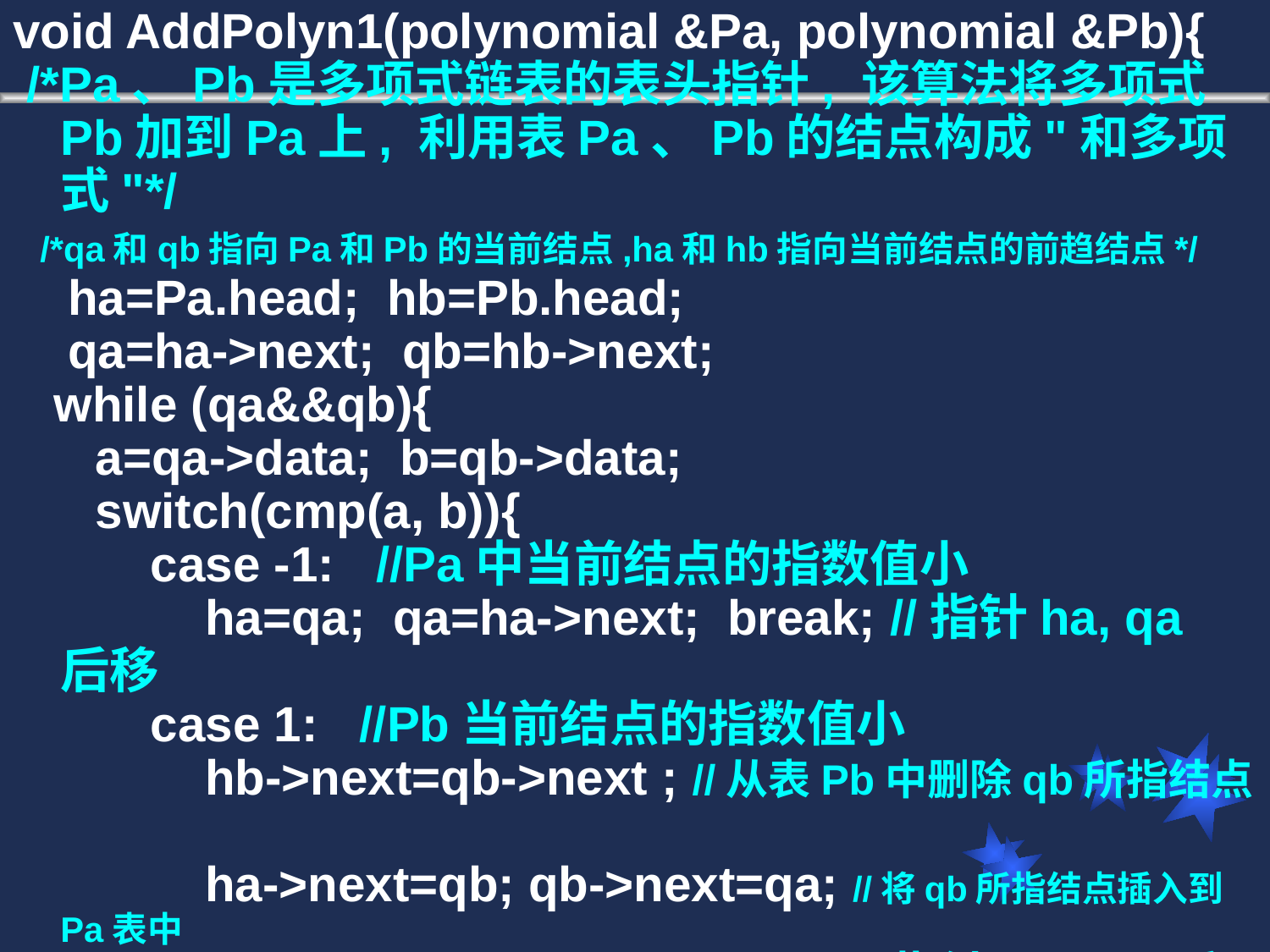

void AddPolyn1(polynomial &Pa, polynomial &Pb){
 /*Pa、Pb是多项式链表的表头指针, 该算法将多项式Pb加到Pa上, 利用表Pa、Pb的结点构成"和多项式"*/
  /*qa和qb指向Pa和Pb的当前结点,ha和hb指向当前结点的前趋结点*/
    ha=Pa.head;  hb=Pb.head;
    qa=ha->next;  qb=hb->next;
   while (qa&&qb){
      a=qa->data;  b=qb->data;
      switch(cmp(a, b)){
          case -1:   //Pa中当前结点的指数值小
              ha=qa;  qa=ha->next;  break; //指针ha, qa 后移
          case 1:   //Pb当前结点的指数值小
              hb->next=qb->next ; //从表Pb中删除qb所指结点
              ha->next=qb; qb->next=qa; //将qb所指结点插入到Pa表中
              ha=ha->next; qb=hb->next; //指针ha, qb 后移